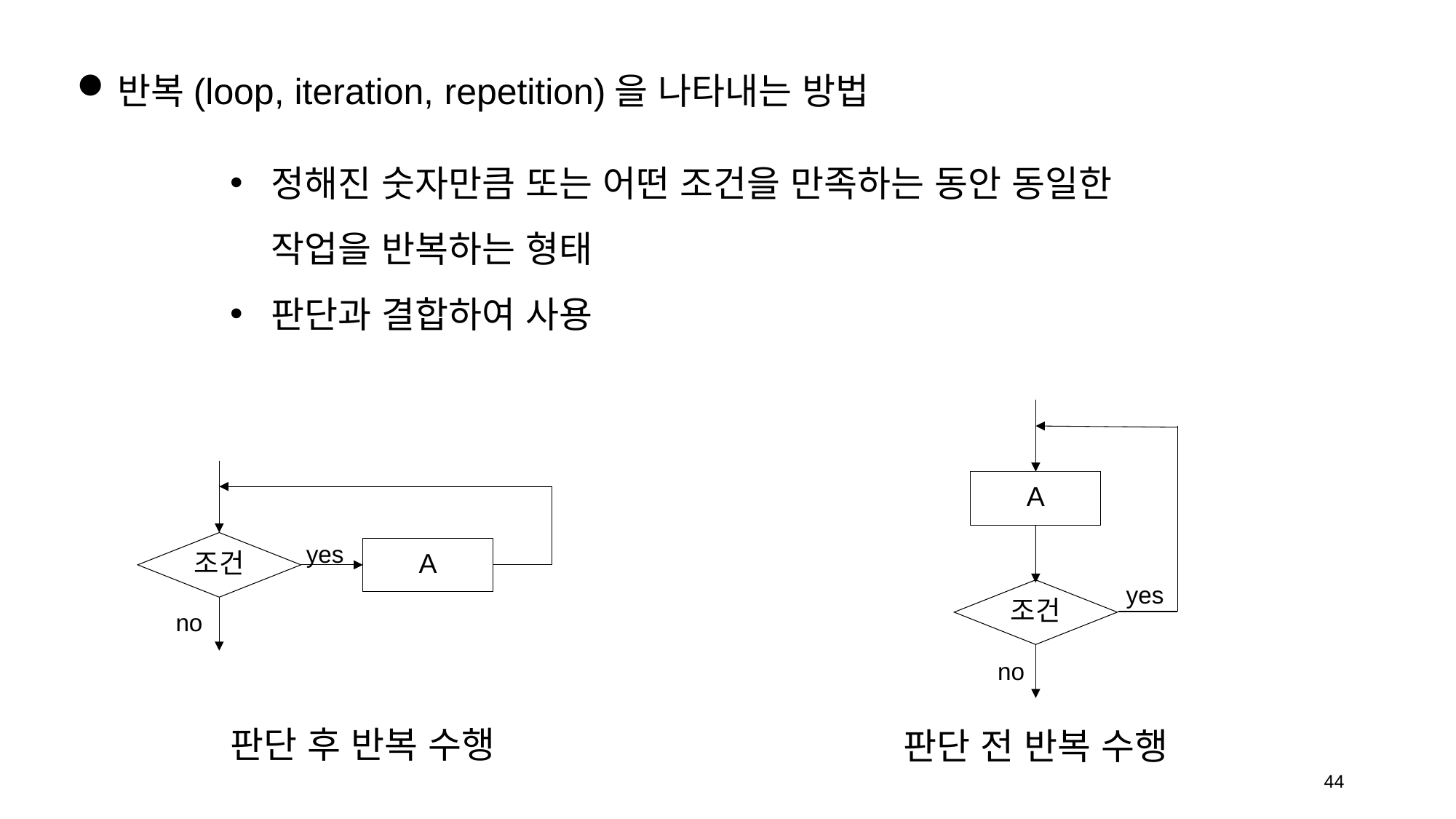

반복(loop, iteration, repetition)을 나타내는 방법
정해진 숫자만큼 또는 어떤 조건을 만족하는 동안 동일한 작업을 반복하는 형태
판단과 결합하여 사용
A
 yes
조건
A
 yes
조건
no
no
판단 후 반복 수행
판단 전 반복 수행
44